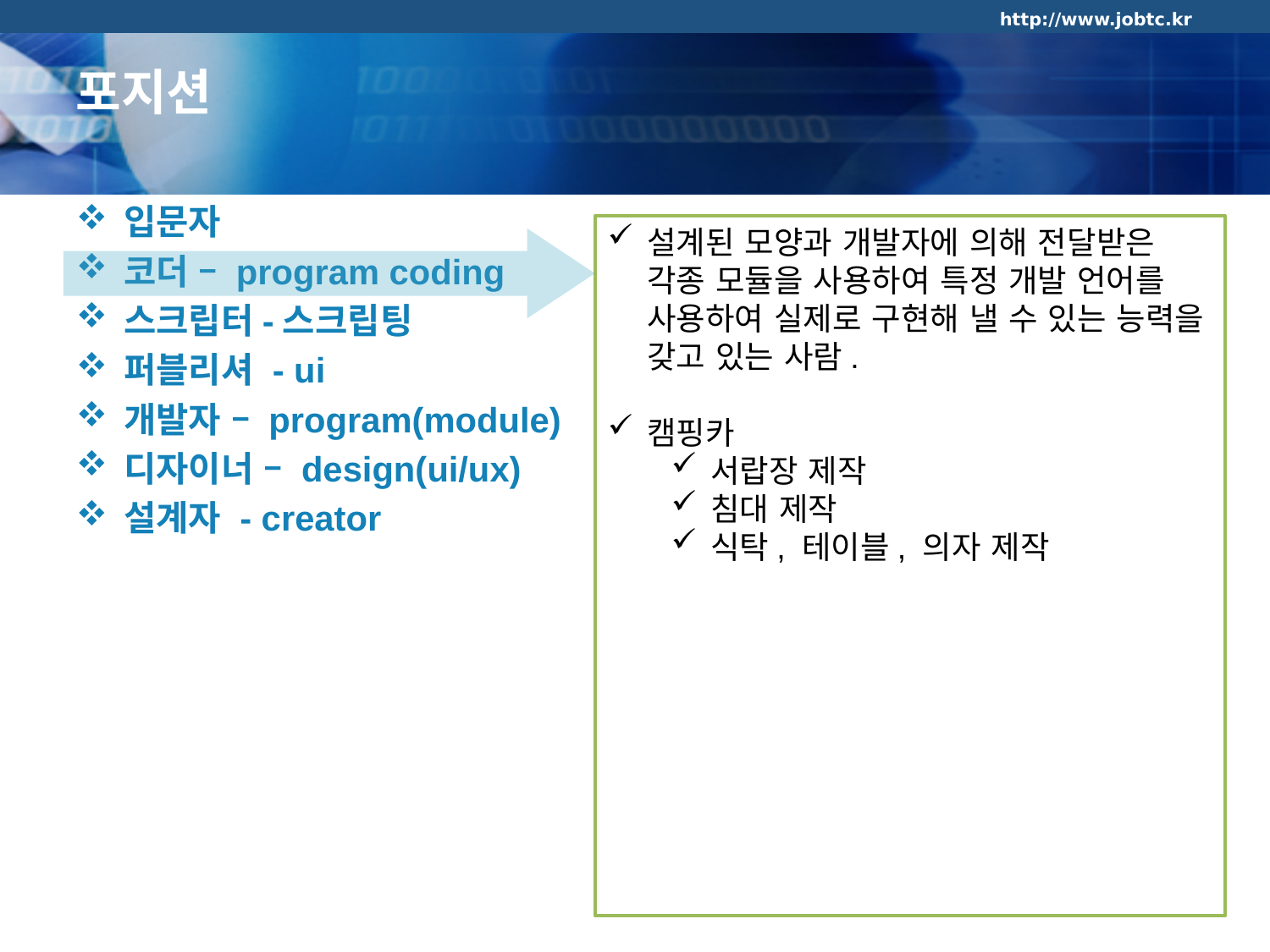

포지션
입문자
코더 – program coding
스크립터-스크립팅
퍼블리셔 - ui
개발자 – program(module)
디자이너 – design(ui/ux)
설계자 - creator
설계된 모양과 개발자에 의해 전달받은 각종 모듈을 사용하여 특정 개발 언어를 사용하여 실제로 구현해 낼 수 있는 능력을 갖고 있는 사람.

캠핑카
서랍장 제작
침대 제작
식탁, 테이블, 의자 제작